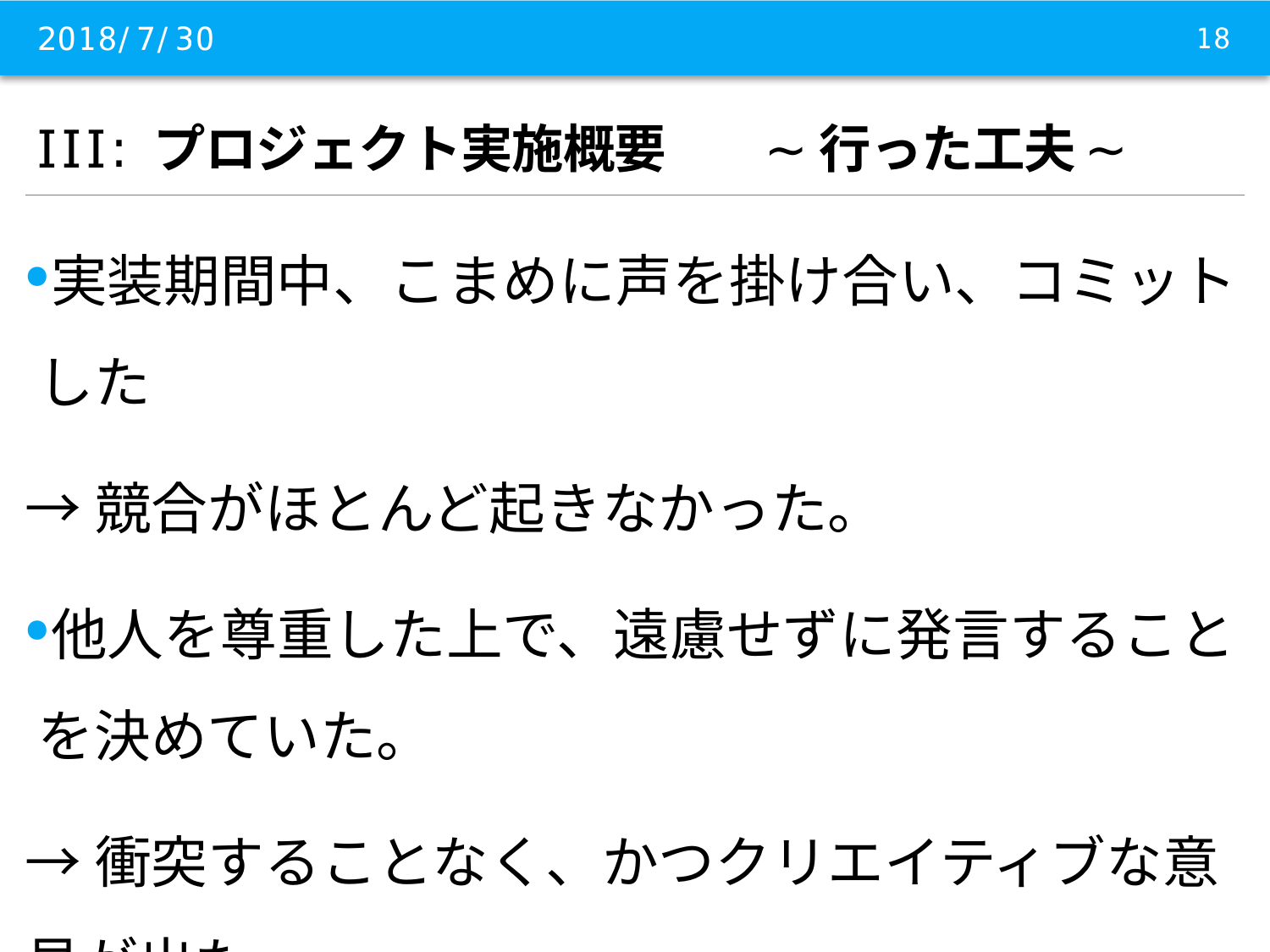

2018/7/30
18
# III: プロジェクト実施概要	~行った工夫~
実装期間中、こまめに声を掛け合い、コミットした
→競合がほとんど起きなかった。
他人を尊重した上で、遠慮せずに発言することを決めていた。
→衝突することなく、かつクリエイティブな意見が出た。